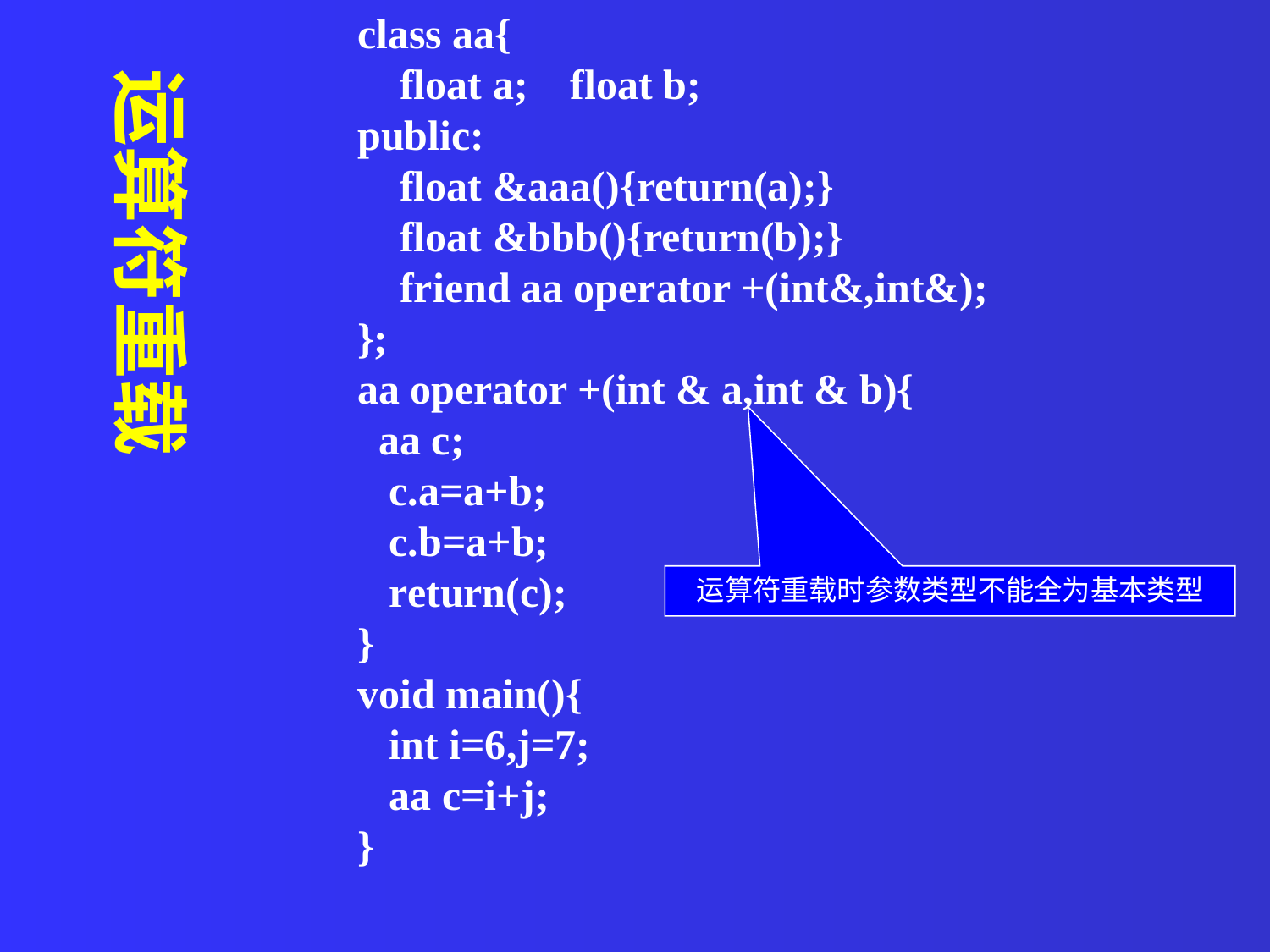

class aa{
    float a;    float b;
public:
    float &aaa(){return(a);}
    float &bbb(){return(b);}
    friend aa operator +(int&,int&);
};
aa operator +(int & a,int & b){
  aa c;
   c.a=a+b;
   c.b=a+b;
   return(c);
}
void main(){
   int i=6,j=7;
   aa c=i+j;
}
运算符重载
运算符重载时参数类型不能全为基本类型